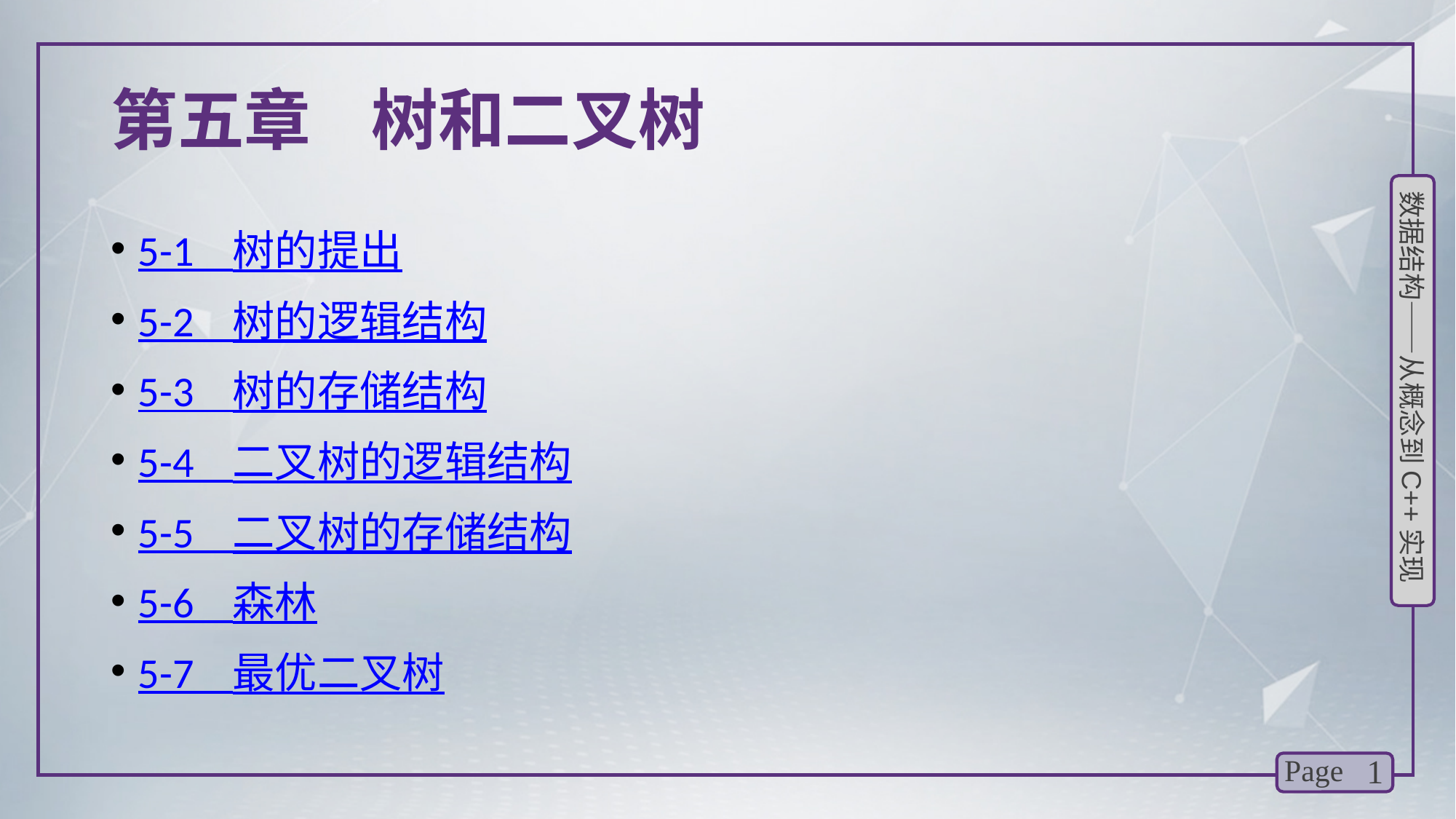

# 第五章    树和二叉树
5-1    树的提出
5-2    树的逻辑结构
5-3    树的存储结构
5-4    二叉树的逻辑结构
5-5    二叉树的存储结构
5-6    森林
5-7    最优二叉树